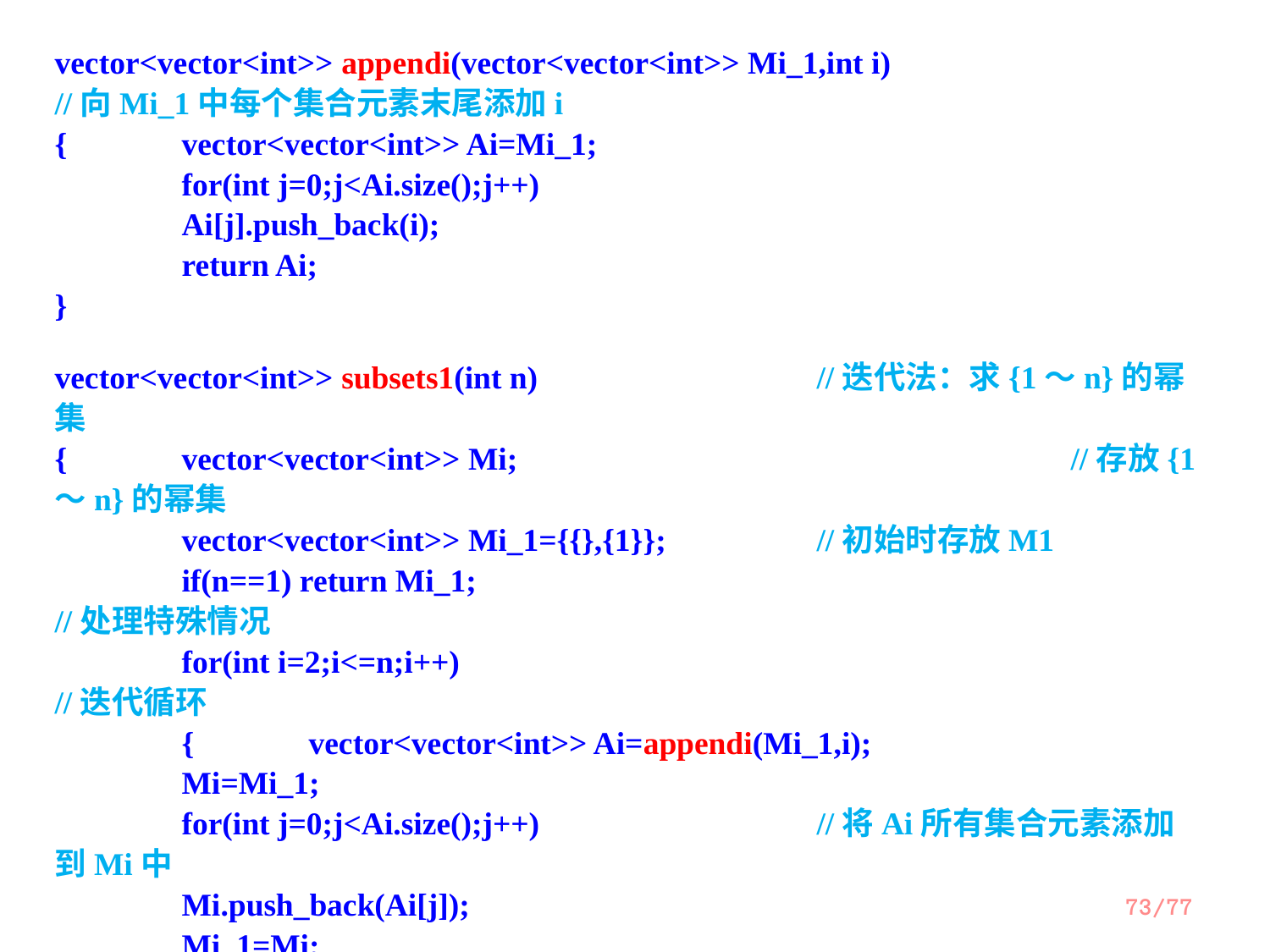

vector<vector<int>> appendi(vector<vector<int>> Mi_1,int i)
//向Mi_1中每个集合元素末尾添加i
{   	vector<vector<int>> Ai=Mi_1;
    	for(int j=0;j<Ai.size();j++)
         	Ai[j].push_back(i);
    	return Ai;
}
vector<vector<int>> subsets1(int n)			//迭代法：求{1～n}的幂集
{    	vector<vector<int>> Mi;					//存放{1～n}的幂集
     	vector<vector<int>> Mi_1={{},{1}};		//初始时存放M1
     	if(n==1) return Mi_1;						//处理特殊情况
     	for(int i=2;i<=n;i++) 						//迭代循环
     	{	vector<vector<int>> Ai=appendi(Mi_1,i);
         	Mi=Mi_1;
         	for(int j=0;j<Ai.size();j++)          		//将Ai所有集合元素添加到Mi中
             	Mi.push_back(Ai[j]);
         	Mi_1=Mi; 								//新值取代旧值
     	}
     	return Mi;
}
73/77